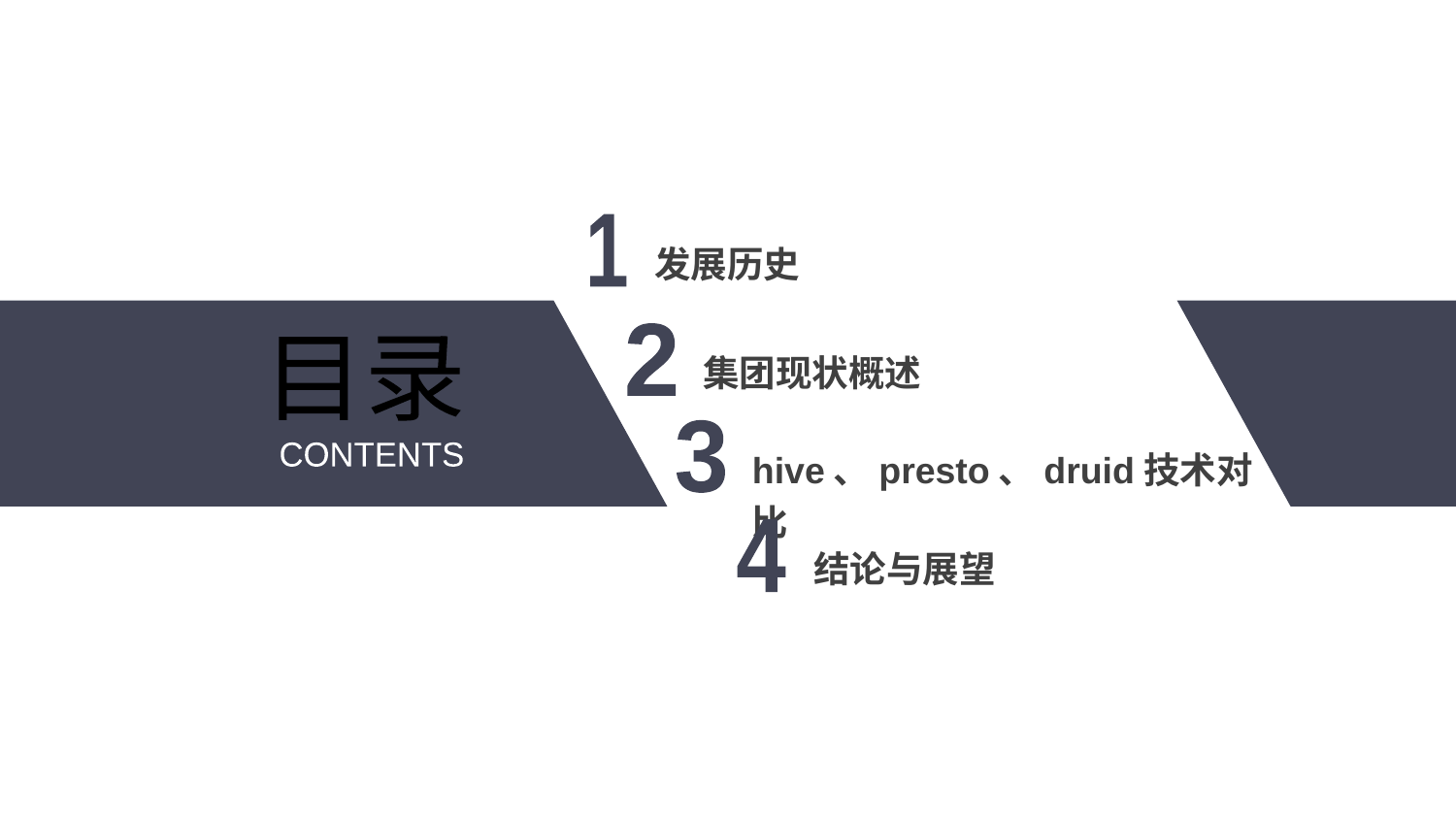

1
发展历史

2
集团现状概述
目录
3
hive、presto、druid技术对比
CONTENTS
4
结论与展望